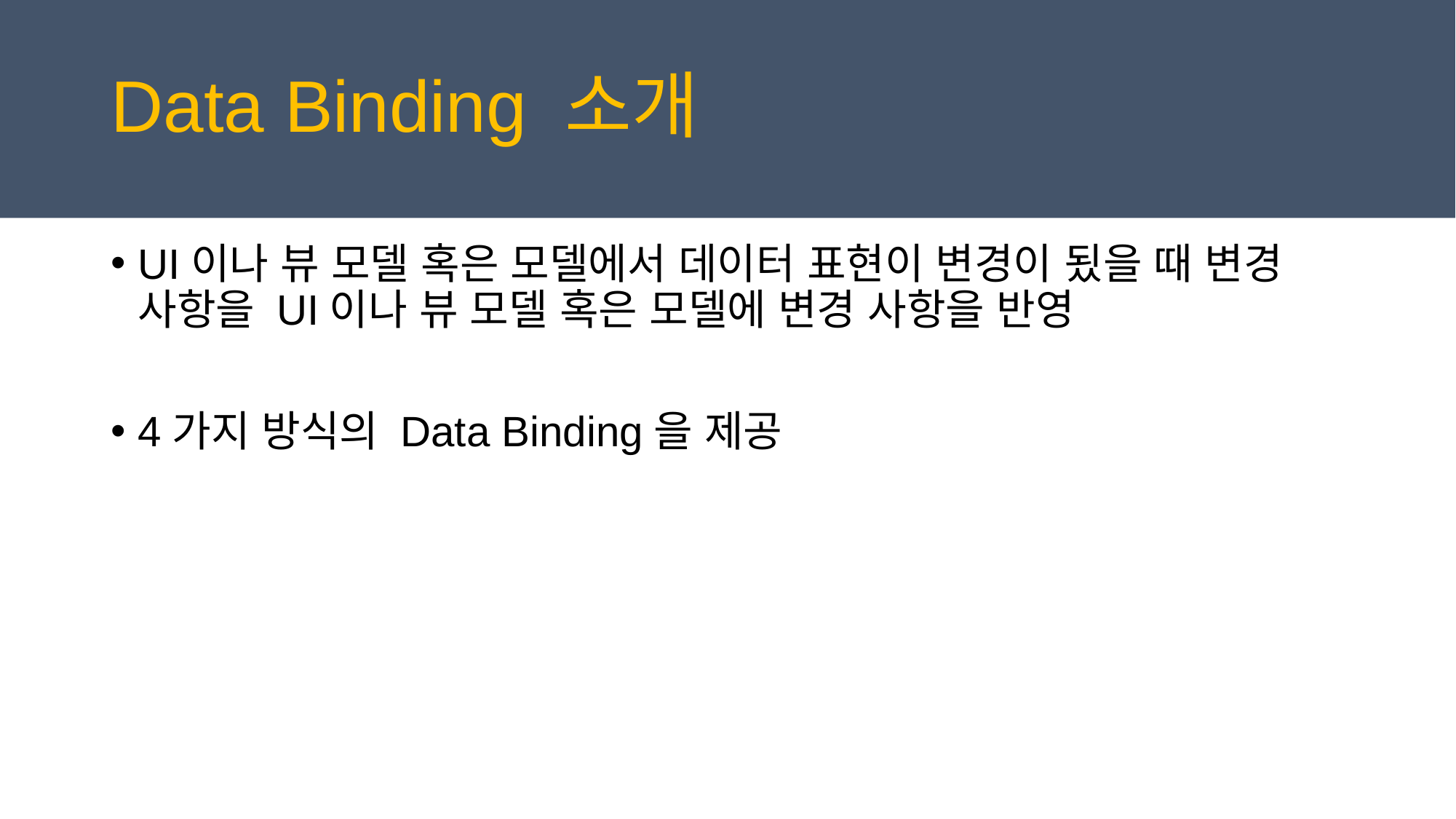

Data Binding 소개
UI이나 뷰 모델 혹은 모델에서 데이터 표현이 변경이 됬을 때 변경 사항을 UI이나 뷰 모델 혹은 모델에 변경 사항을 반영

4가지 방식의 Data Binding을 제공